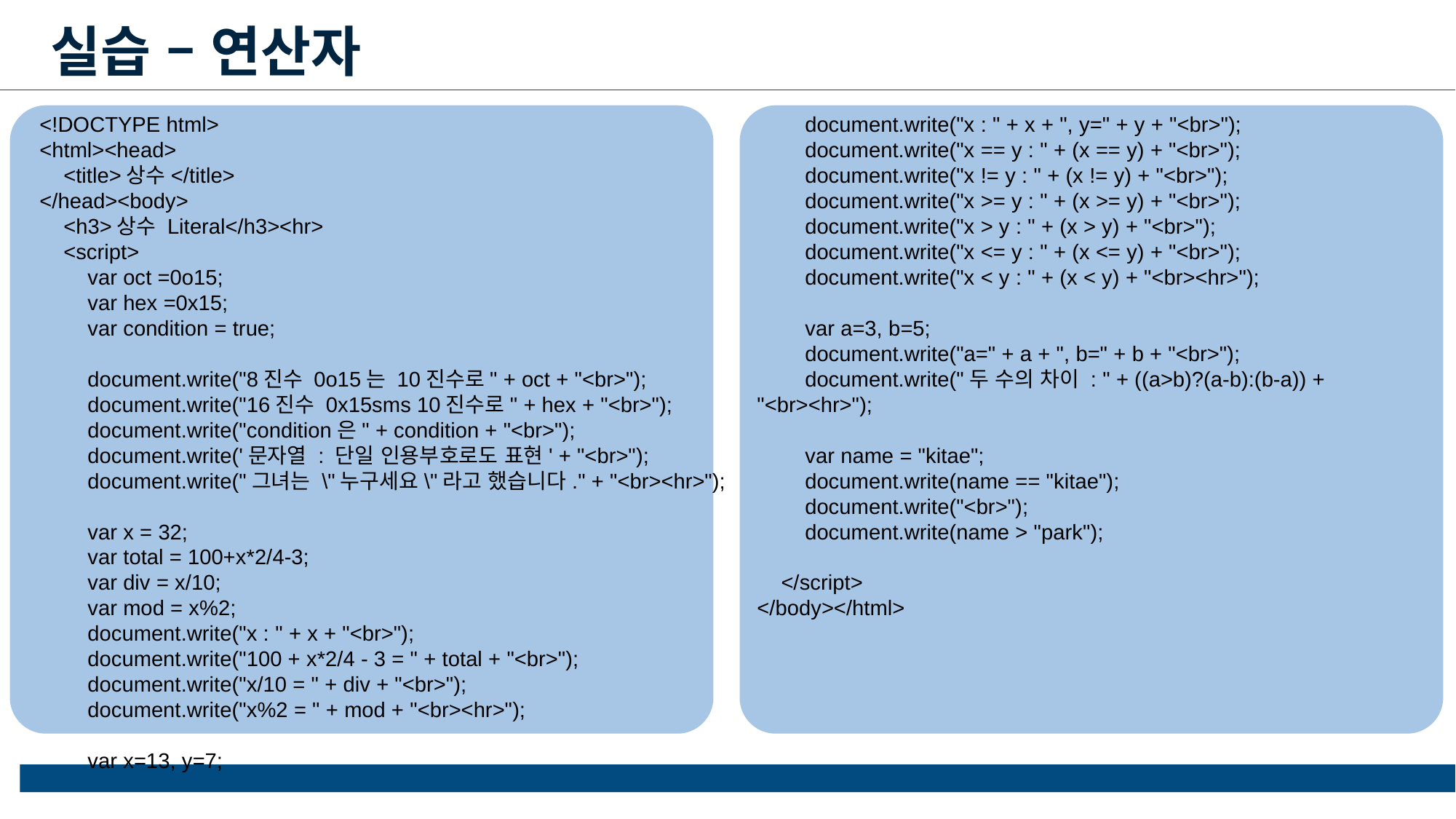

실습 – 연산자

<!DOCTYPE html>
<html><head>
    <title>상수</title>
</head><body>
    <h3>상수 Literal</h3><hr>
    <script>
        var oct =0o15;
        var hex =0x15;
        var condition = true;
        document.write("8진수 0o15는 10진수로" + oct + "<br>");
        document.write("16진수 0x15sms 10진수로" + hex + "<br>");
        document.write("condition은" + condition + "<br>");
        document.write('문자열 : 단일 인용부호로도 표현' + "<br>");
        document.write("그녀는 \"누구세요\"라고 했습니다." + "<br><hr>");
        var x = 32;
        var total = 100+x*2/4-3;
        var div = x/10;
        var mod = x%2;
        document.write("x : " + x + "<br>");
        document.write("100 + x*2/4 - 3 = " + total + "<br>");
        document.write("x/10 = " + div + "<br>");
        document.write("x%2 = " + mod + "<br><hr>");
        var x=13, y=7;
        document.write("x : " + x + ", y=" + y + "<br>");
        document.write("x == y : " + (x == y) + "<br>");
        document.write("x != y : " + (x != y) + "<br>");
        document.write("x >= y : " + (x >= y) + "<br>");
        document.write("x > y : " + (x > y) + "<br>");
        document.write("x <= y : " + (x <= y) + "<br>");
        document.write("x < y : " + (x < y) + "<br><hr>");
        var a=3, b=5;
        document.write("a=" + a + ", b=" + b + "<br>");
        document.write("두 수의 차이 : " + ((a>b)?(a-b):(b-a)) + "<br><hr>");
        var name = "kitae";
        document.write(name == "kitae");
        document.write("<br>");
        document.write(name > "park");
    </script>
</body></html>